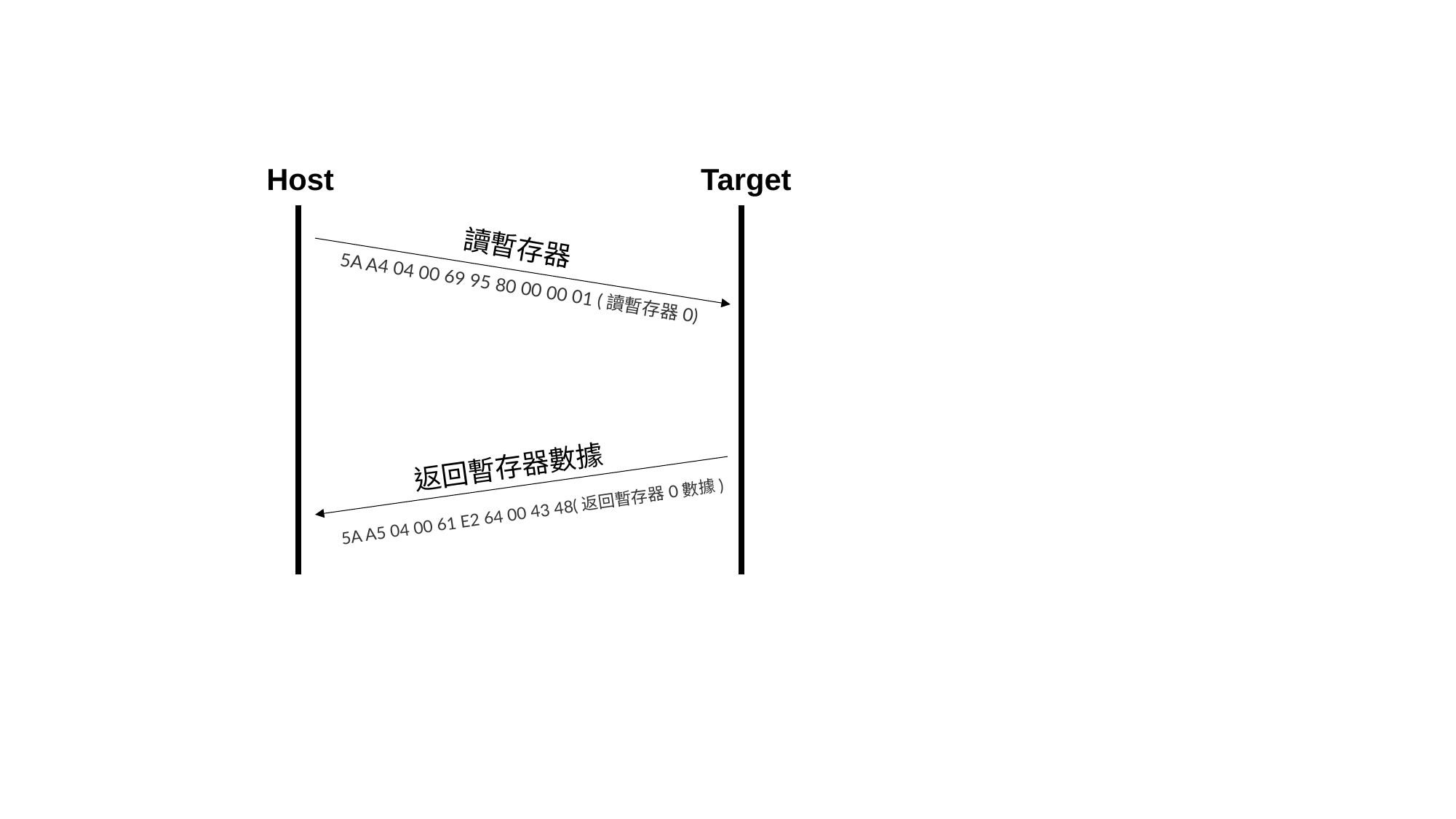

Target
Host
讀暫存器
5A A4 04 00 69 95 80 00 00 01 (讀暫存器0)
返回暫存器數據
5A A5 04 00 61 E2 64 00 43 48(返回暫存器0數據)